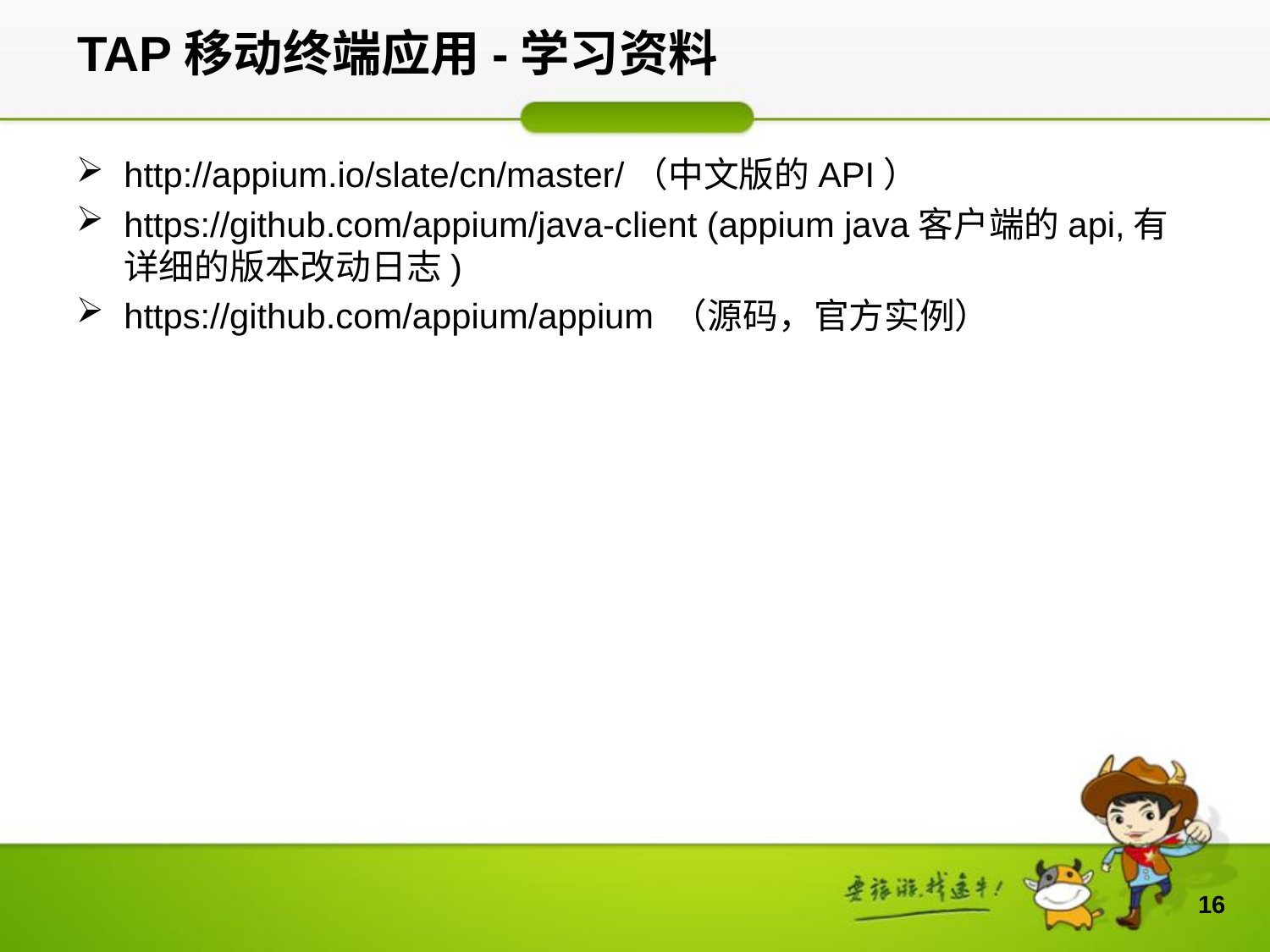

# TAP移动终端应用-学习资料
http://appium.io/slate/cn/master/（中文版的API）
https://github.com/appium/java-client (appium java客户端的api,有详细的版本改动日志)
https://github.com/appium/appium （源码，官方实例）
16